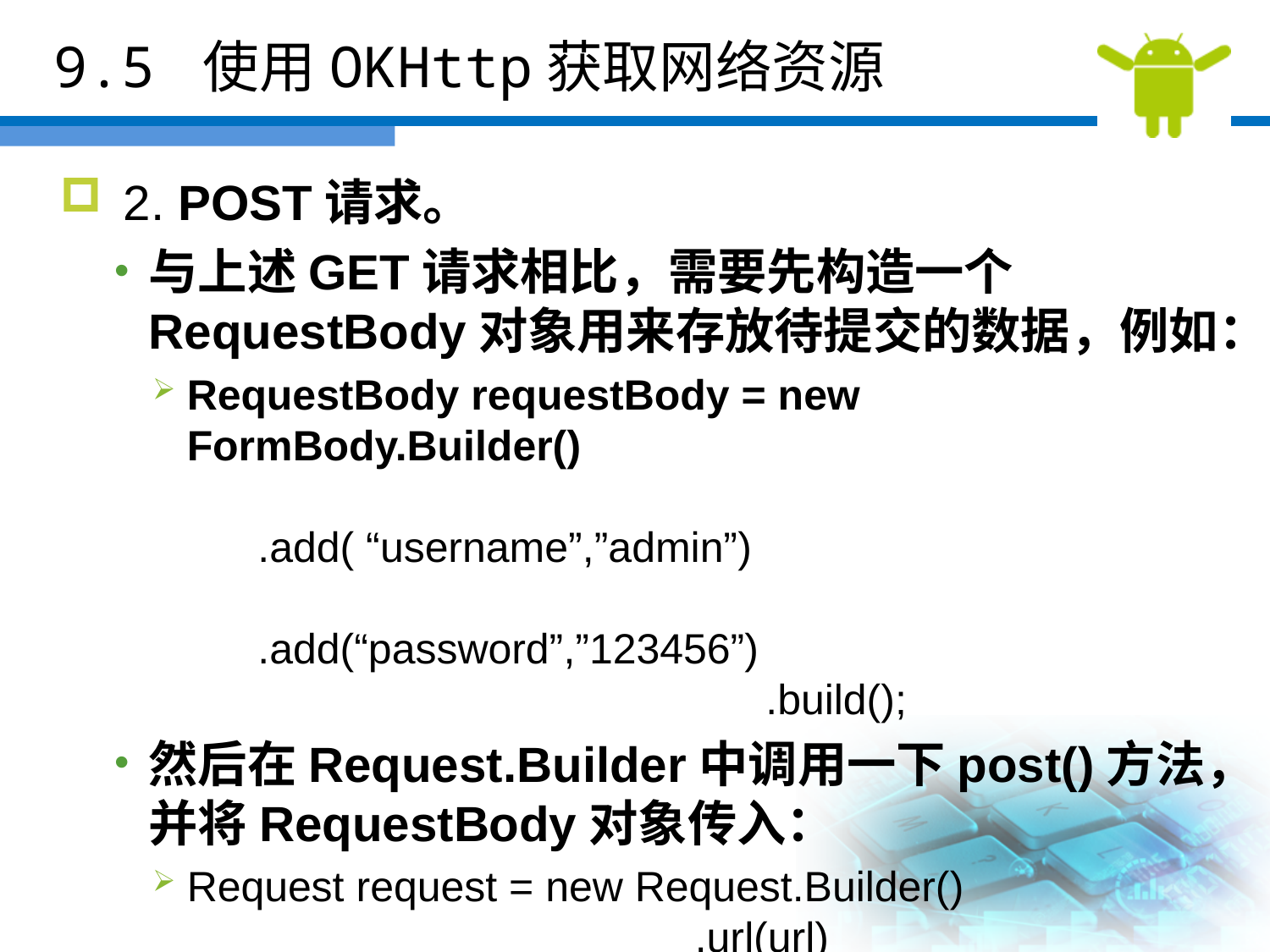

9.5 使用OKHttp获取网络资源
2. POST请求。
与上述GET请求相比，需要先构造一个RequestBody对象用来存放待提交的数据，例如：
RequestBody requestBody = new FormBody.Builder()
				      .add( “username”,”admin”)
				      .add(“password”,”123456”)
				      .build();
然后在Request.Builder中调用一下post()方法，并将RequestBody对象传入：
Request request = new Request.Builder()
				.url(url)
				.post(requestBody)
				.build();